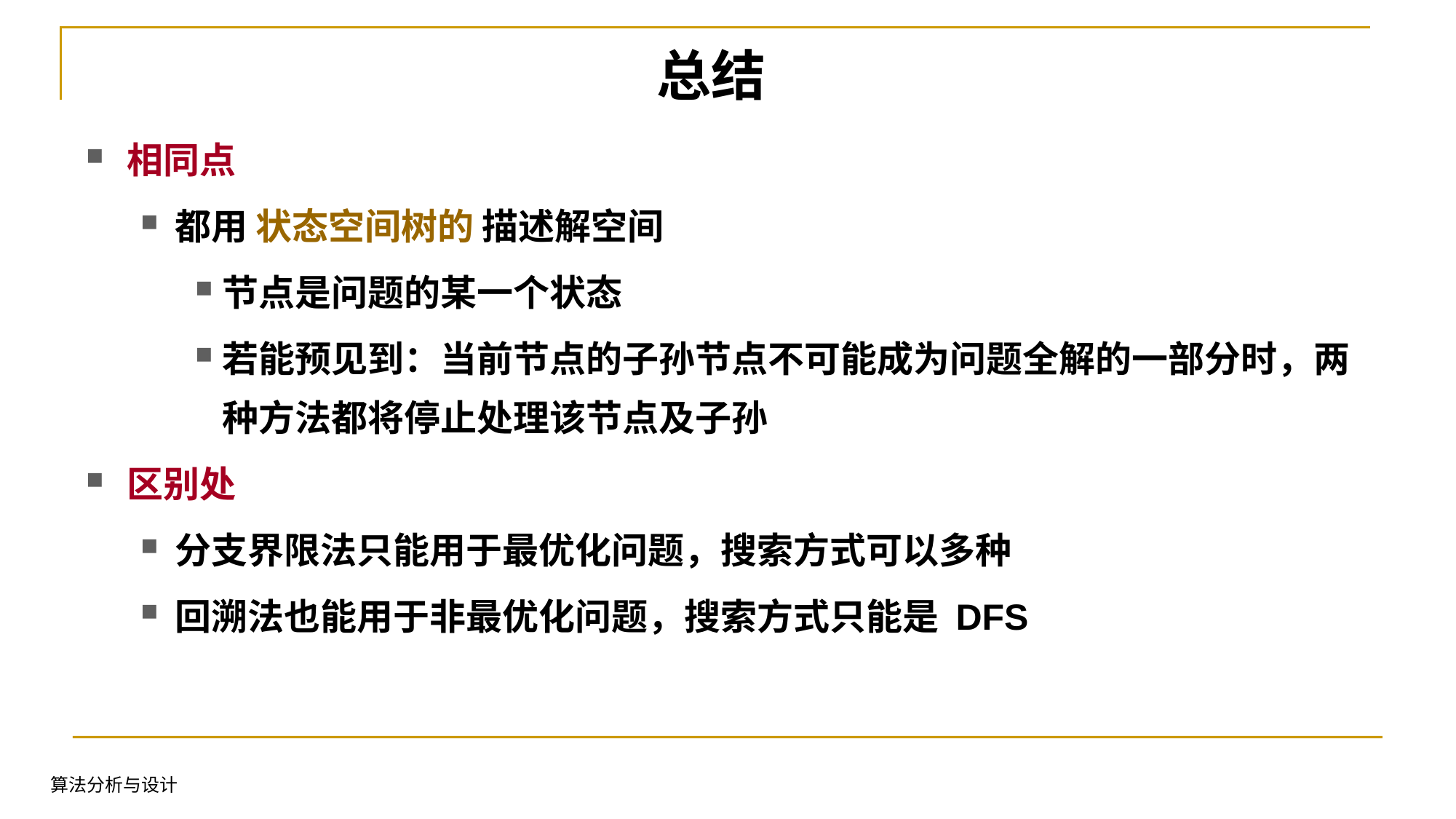

总结
相同点
都用 状态空间树的 描述解空间
节点是问题的某一个状态
若能预见到：当前节点的子孙节点不可能成为问题全解的一部分时，两种方法都将停止处理该节点及子孙
区别处
分支界限法只能用于最优化问题，搜索方式可以多种
回溯法也能用于非最优化问题，搜索方式只能是 DFS
算法分析与设计